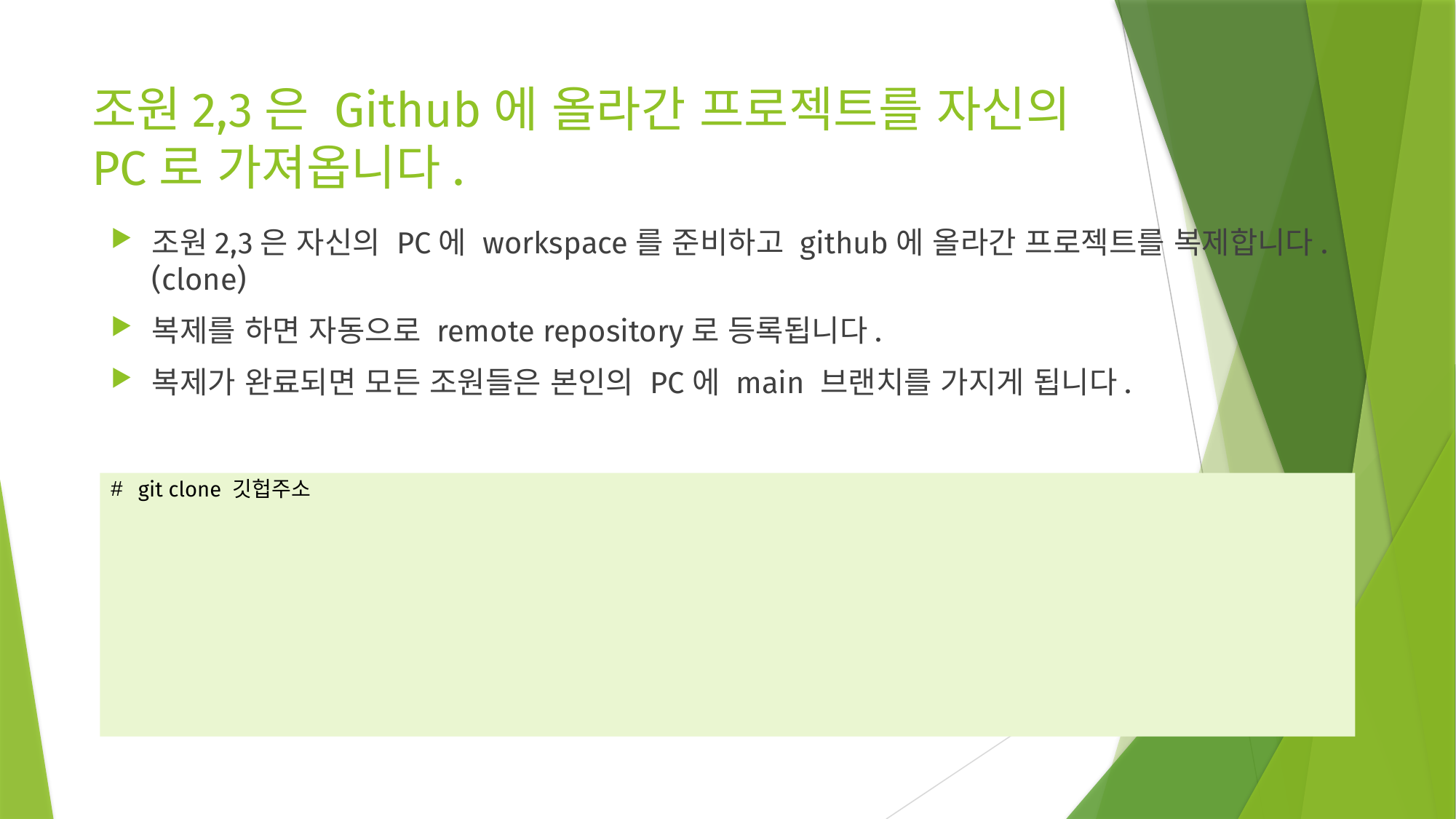

# 조원2,3은 Github에 올라간 프로젝트를 자신의 PC로 가져옵니다.
조원2,3은 자신의 PC에 workspace를 준비하고 github에 올라간 프로젝트를 복제합니다.(clone)
복제를 하면 자동으로 remote repository로 등록됩니다.
복제가 완료되면 모든 조원들은 본인의 PC에 main 브랜치를 가지게 됩니다.
git clone 깃헙주소